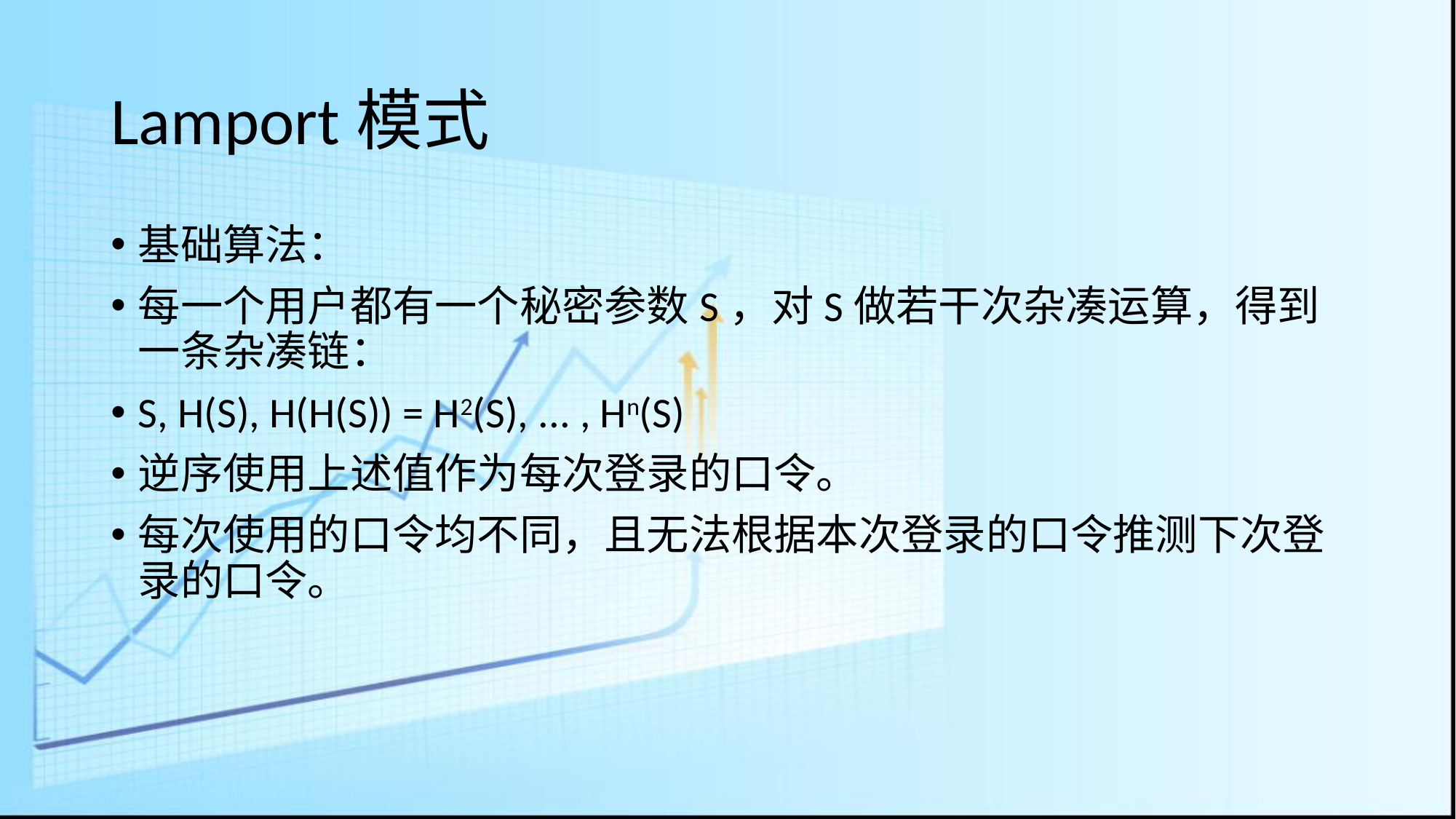

# Lamport模式
基础算法：
每一个用户都有一个秘密参数S，对S做若干次杂凑运算，得到一条杂凑链：
S, H(S), H(H(S)) = H2(S), ... , Hn(S)
逆序使用上述值作为每次登录的口令。
每次使用的口令均不同，且无法根据本次登录的口令推测下次登录的口令。